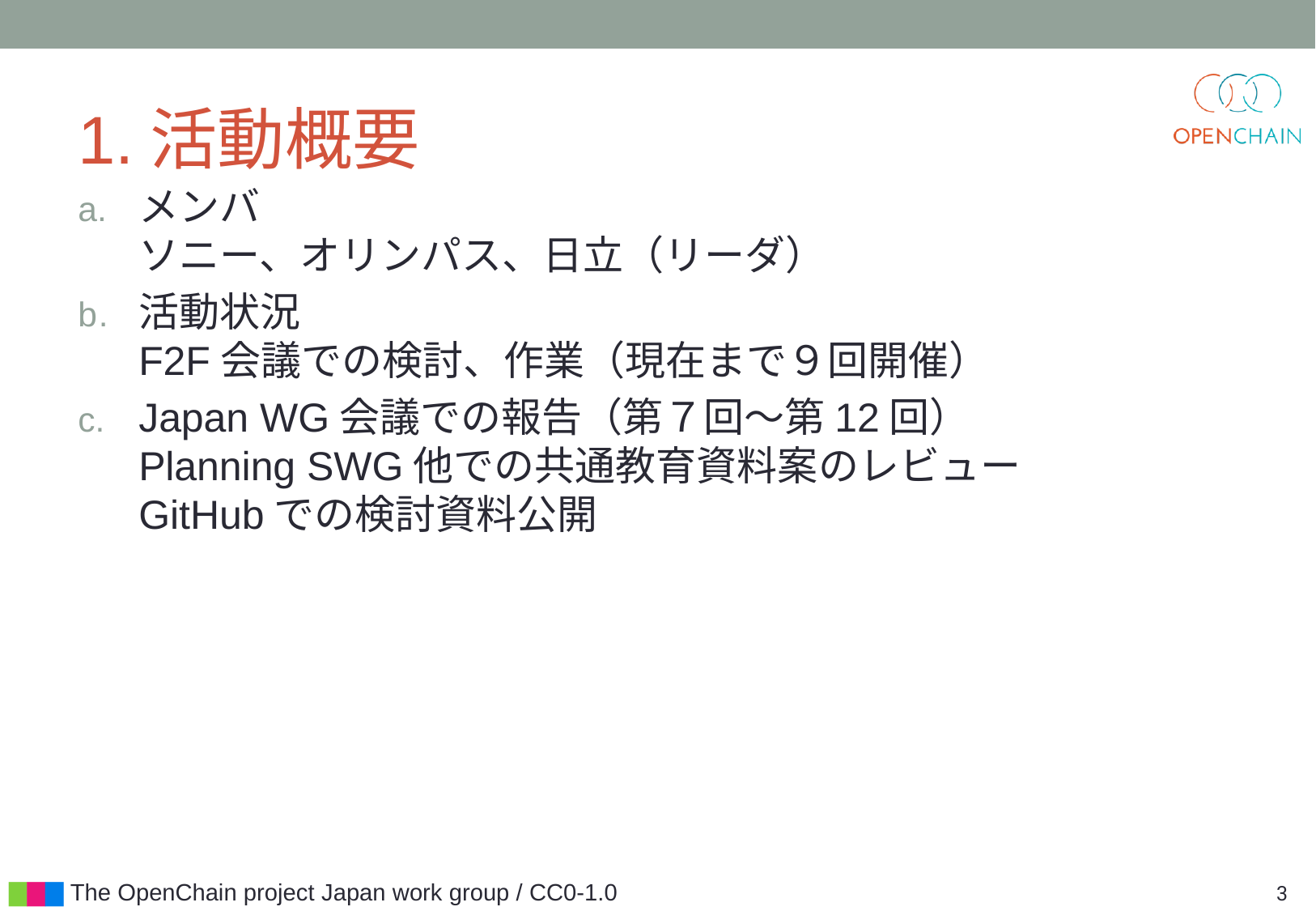

# 1.活動概要
メンバ
ソニー、オリンパス、日立（リーダ）
活動状況
F2F会議での検討、作業（現在まで９回開催）
Japan WG会議での報告（第７回～第12回）
Planning SWG他での共通教育資料案のレビュー
GitHubでの検討資料公開

3